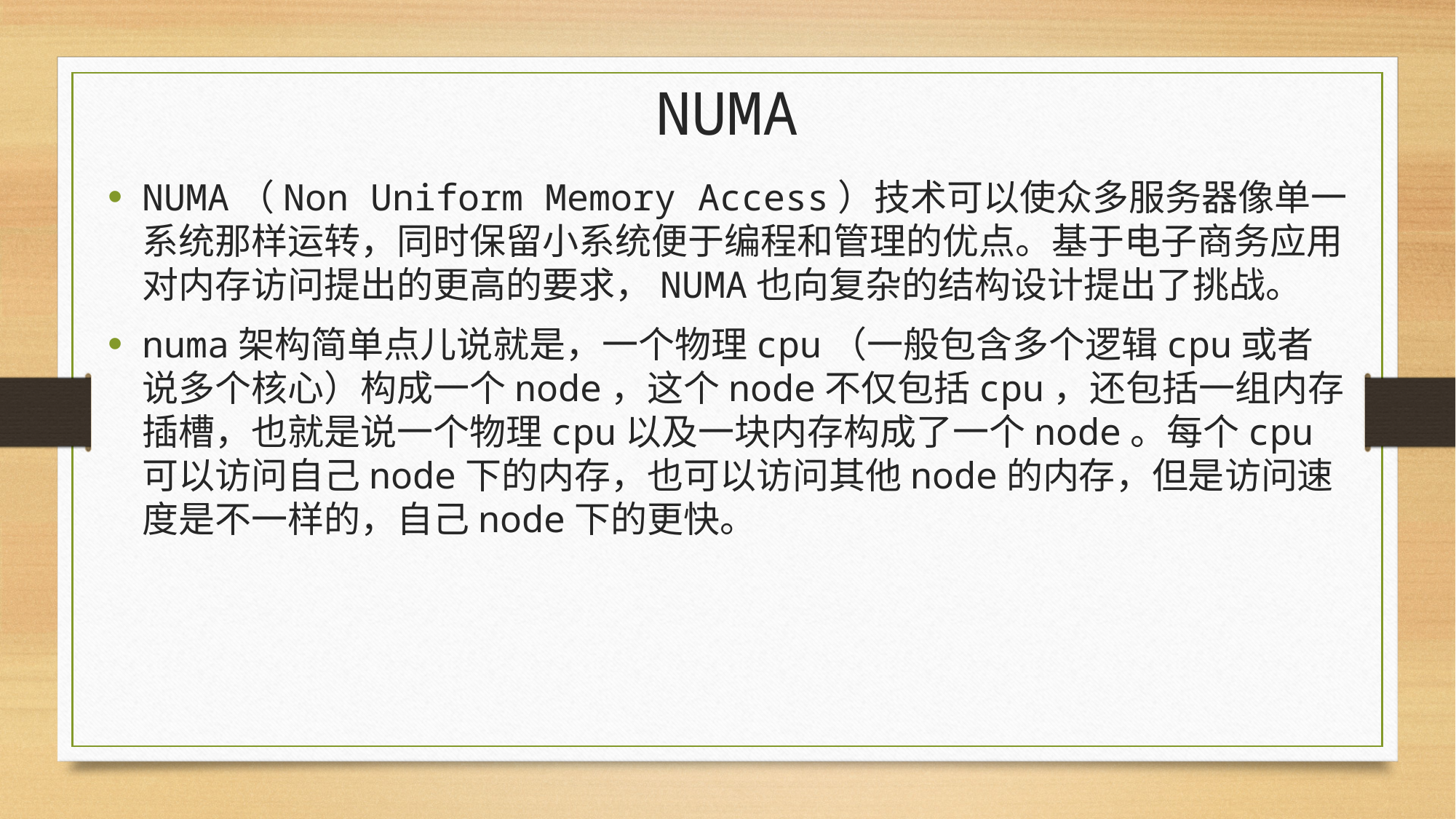

# NUMA
NUMA（Non Uniform Memory Access）技术可以使众多服务器像单一系统那样运转，同时保留小系统便于编程和管理的优点。基于电子商务应用对内存访问提出的更高的要求，NUMA也向复杂的结构设计提出了挑战。
numa架构简单点儿说就是，一个物理cpu（一般包含多个逻辑cpu或者说多个核心）构成一个node，这个node不仅包括cpu，还包括一组内存插槽，也就是说一个物理cpu以及一块内存构成了一个node。每个cpu可以访问自己node下的内存，也可以访问其他node的内存，但是访问速度是不一样的，自己node下的更快。